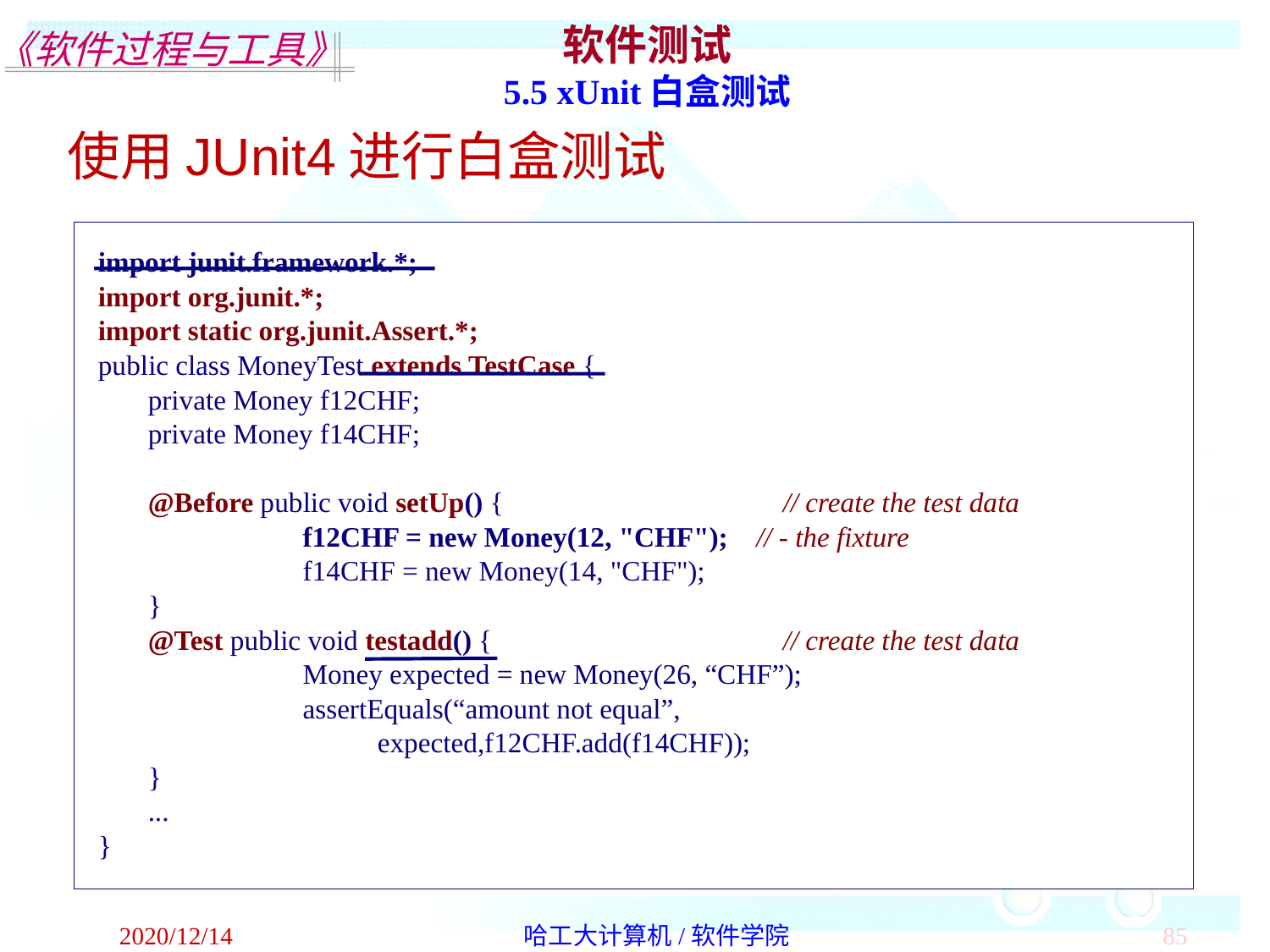

软件测试
5.5 xUnit白盒测试
使用JUnit4进行白盒测试
import junit.framework.*;
import org.junit.*;
import static org.junit.Assert.*;
public class MoneyTest extends TestCase {
	private Money f12CHF;
	private Money f14CHF;

	@Before public void setUp() {			// create the test data
	  	    f12CHF = new Money(12, "CHF");    // - the fixture
		    f14CHF = new Money(14, "CHF");
	}
	@Test public void testadd() {			// create the test data
		    Money expected = new Money(26, “CHF”);
		    assertEquals(“amount not equal”,
                                        expected,f12CHF.add(f14CHF));
	}
	...
}